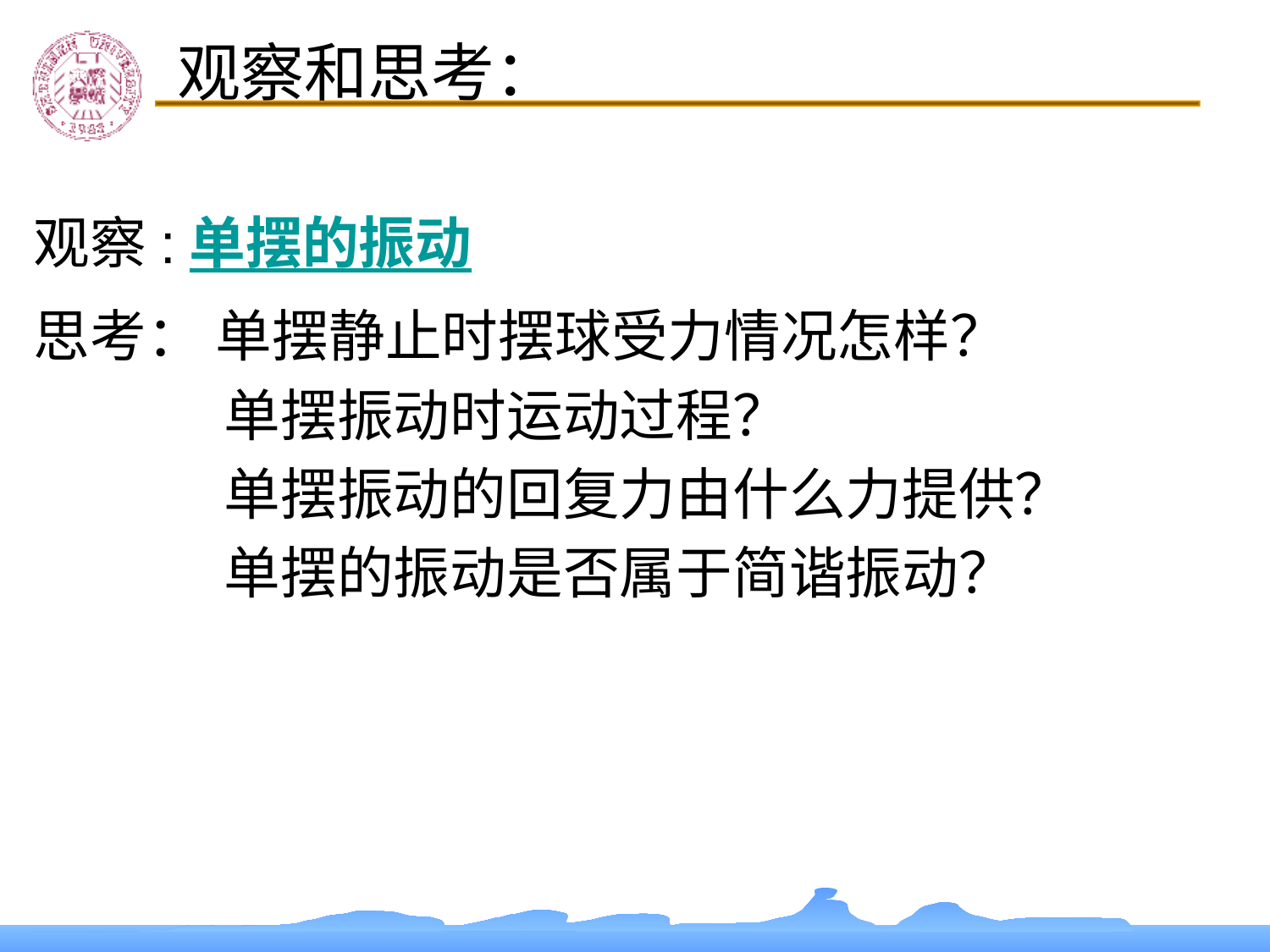

# 观察和思考：
观察:单摆的振动
思考： 单摆静止时摆球受力情况怎样？
单摆振动时运动过程？
单摆振动的回复力由什么力提供？
单摆的振动是否属于简谐振动？